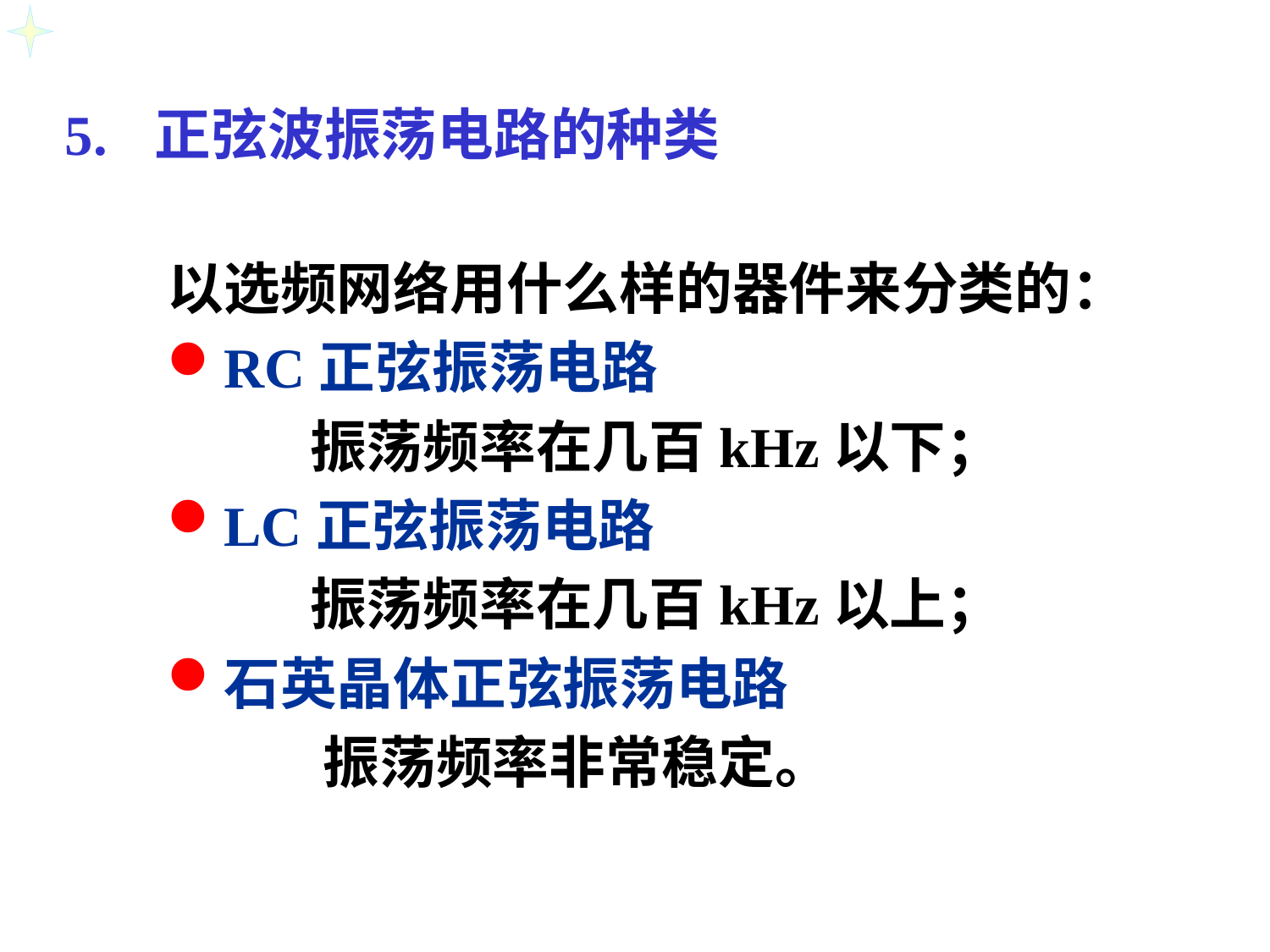

5. 正弦波振荡电路的种类
以选频网络用什么样的器件来分类的：
RC正弦振荡电路
          振荡频率在几百kHz以下；
LC正弦振荡电路
          振荡频率在几百kHz以上；
石英晶体正弦振荡电路
           振荡频率非常稳定。